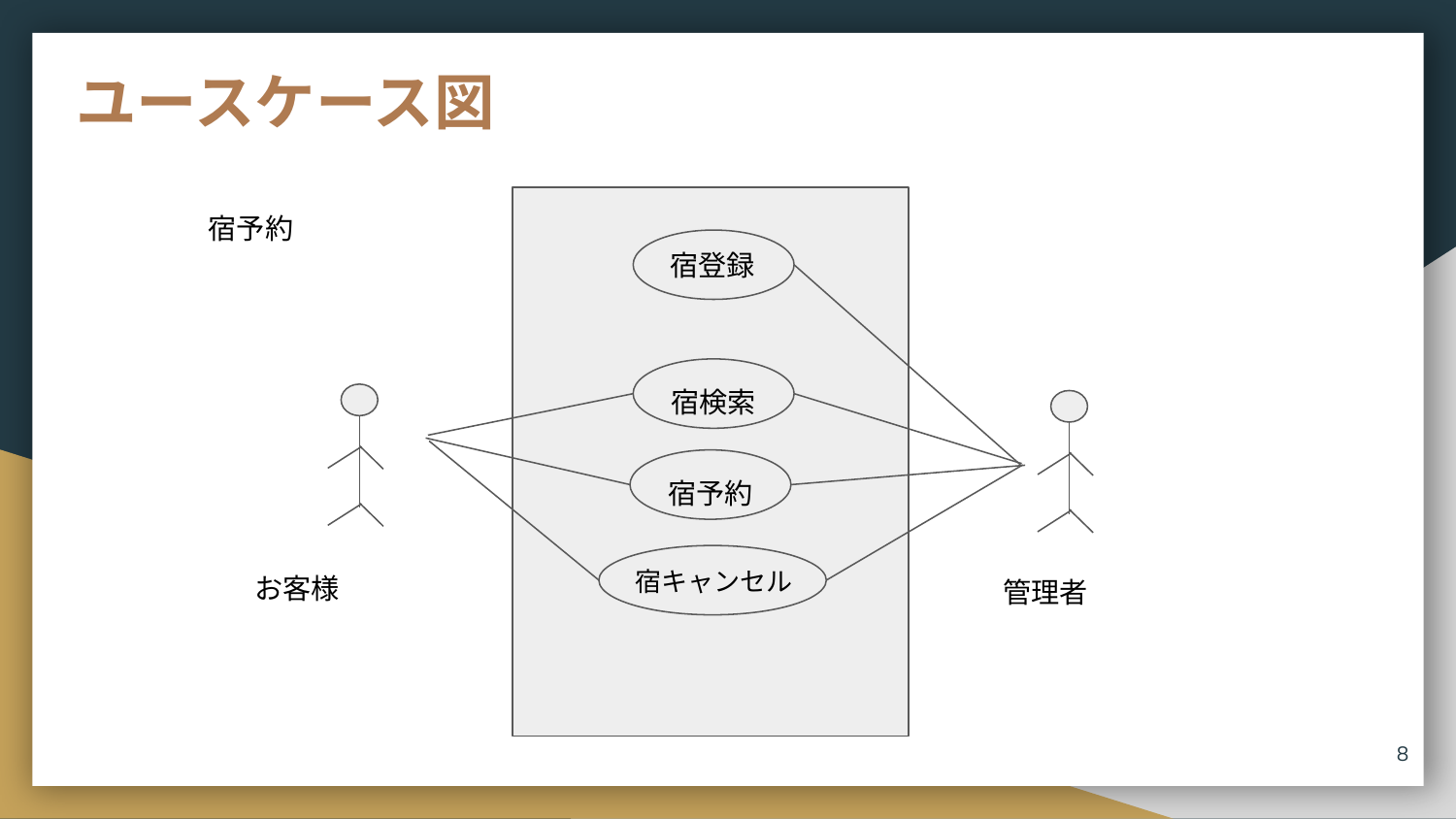

# ユースケース図

宿登録

宿検索

宿予約

宿キャンセル
お客様
管理者
宿予約
8